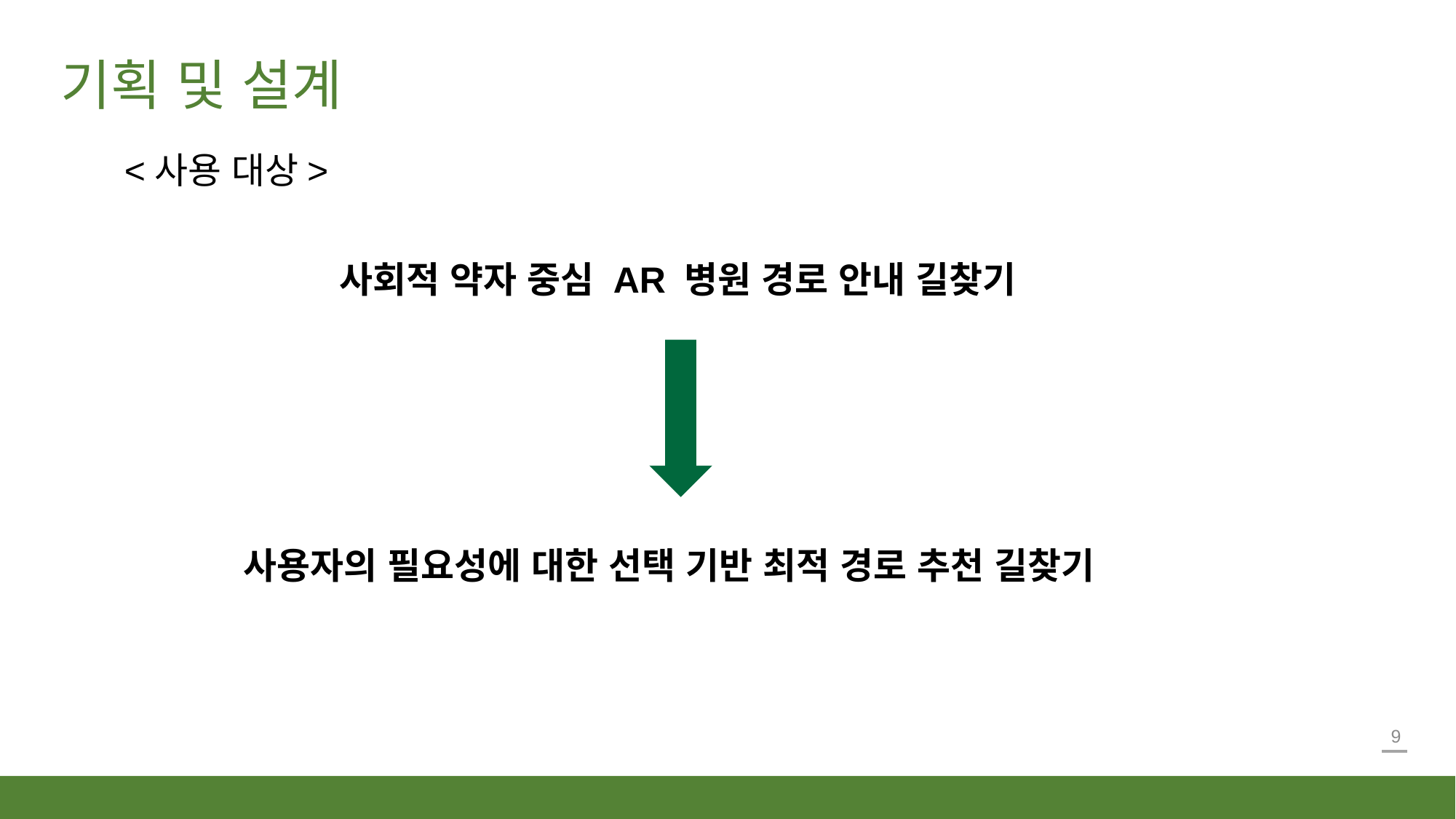

# 기획 및 설계
<사용 대상>

사회적 약자 중심 AR 병원 경로 안내 길찾기

사용자의 필요성에 대한 선택 기반 최적 경로 추천 길찾기